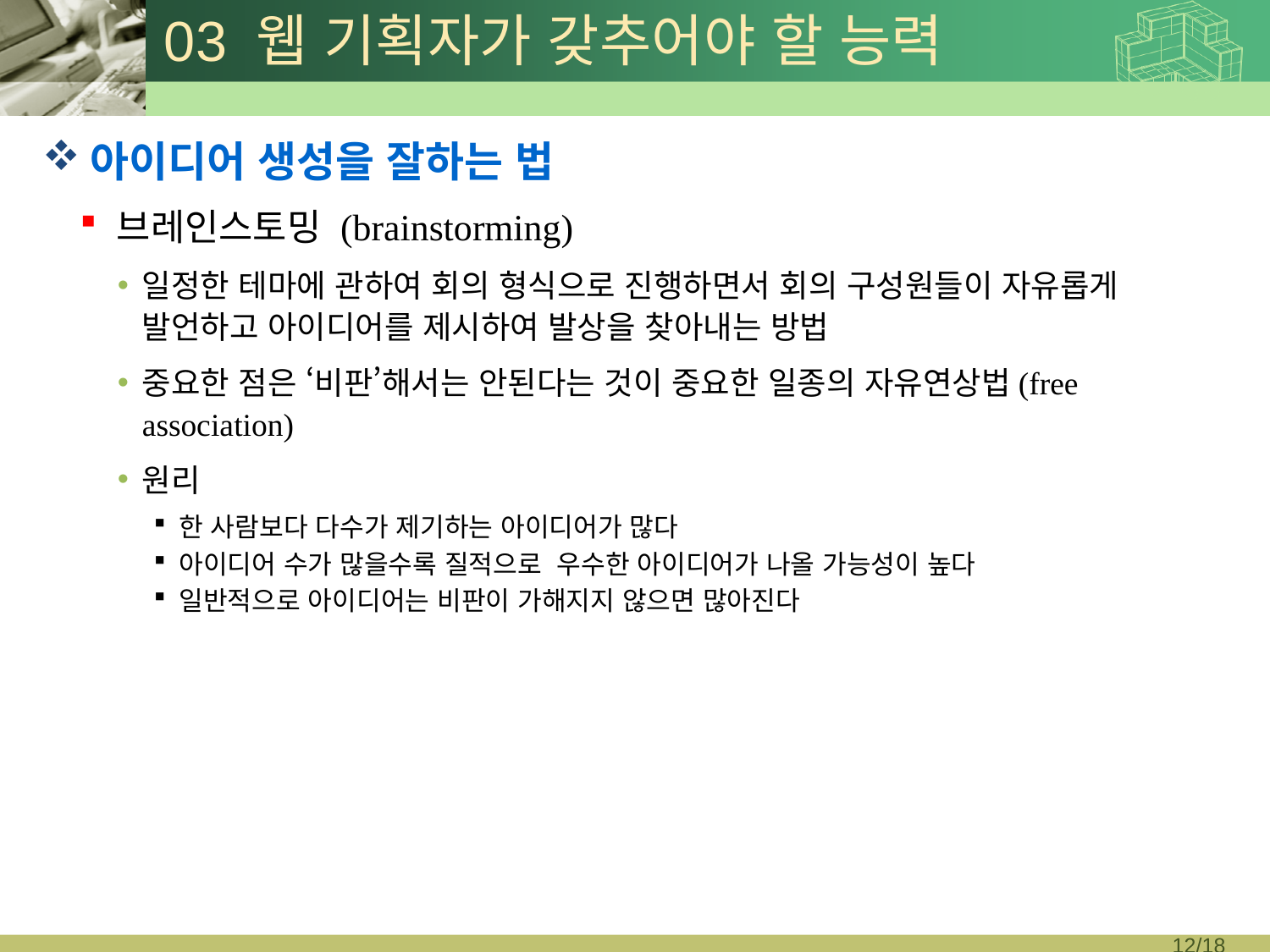

# 03 웹 기획자가 갖추어야 할 능력
아이디어 생성을 잘하는 법
브레인스토밍 (brainstorming)
일정한 테마에 관하여 회의 형식으로 진행하면서 회의 구성원들이 자유롭게 발언하고 아이디어를 제시하여 발상을 찾아내는 방법
중요한 점은 ‘비판’해서는 안된다는 것이 중요한 일종의 자유연상법(free association)
원리
한 사람보다 다수가 제기하는 아이디어가 많다
아이디어 수가 많을수록 질적으로  우수한 아이디어가 나올 가능성이 높다
일반적으로 아이디어는 비판이 가해지지 않으면 많아진다